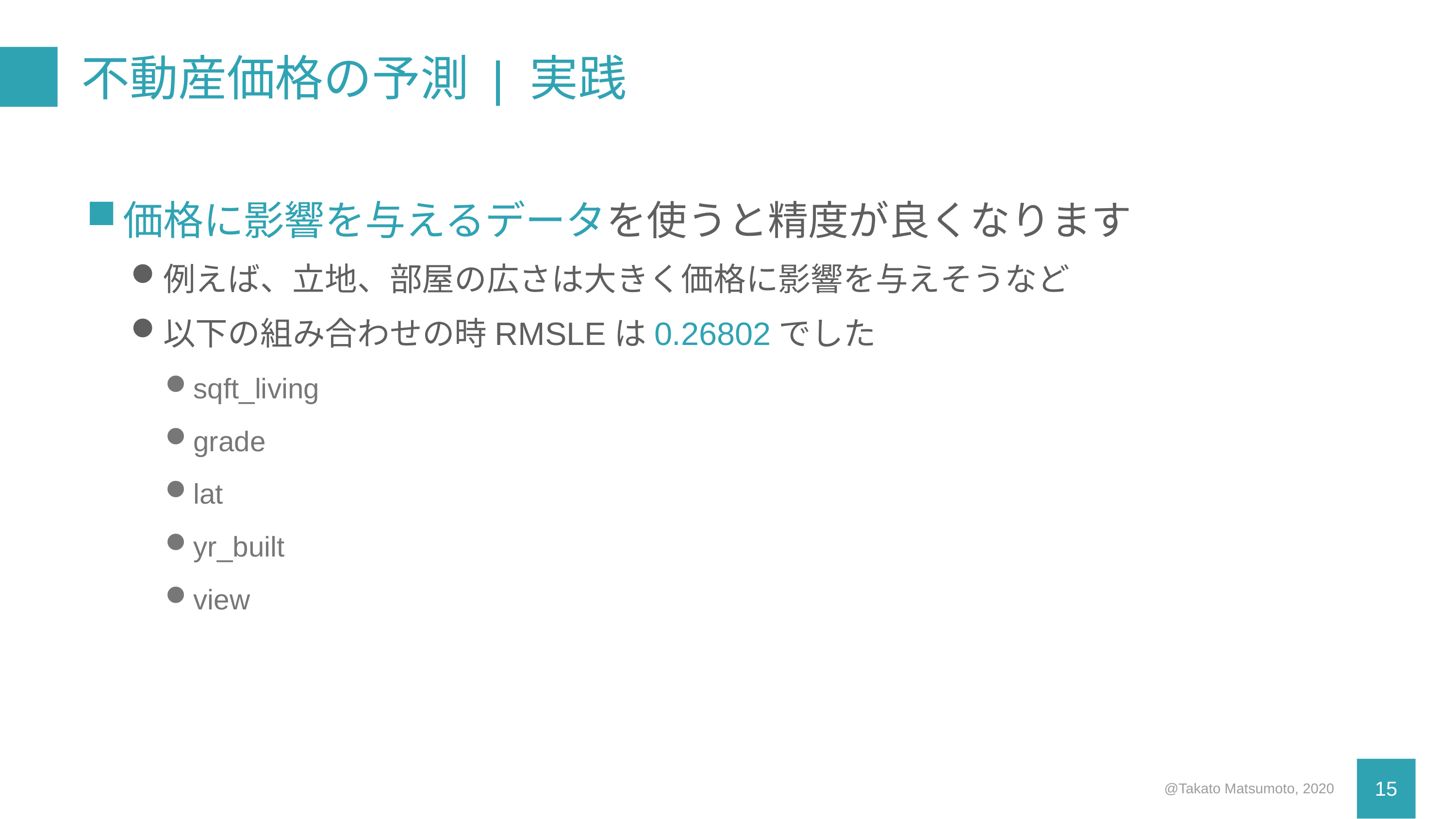

# 不動産価格の予測 | 実践
価格に影響を与えるデータを使うと精度が良くなります
例えば、立地、部屋の広さは大きく価格に影響を与えそうなど
以下の組み合わせの時RMSLEは0.26802でした
sqft_living
grade
lat
yr_built
view

@Takato Matsumoto, 2020
15